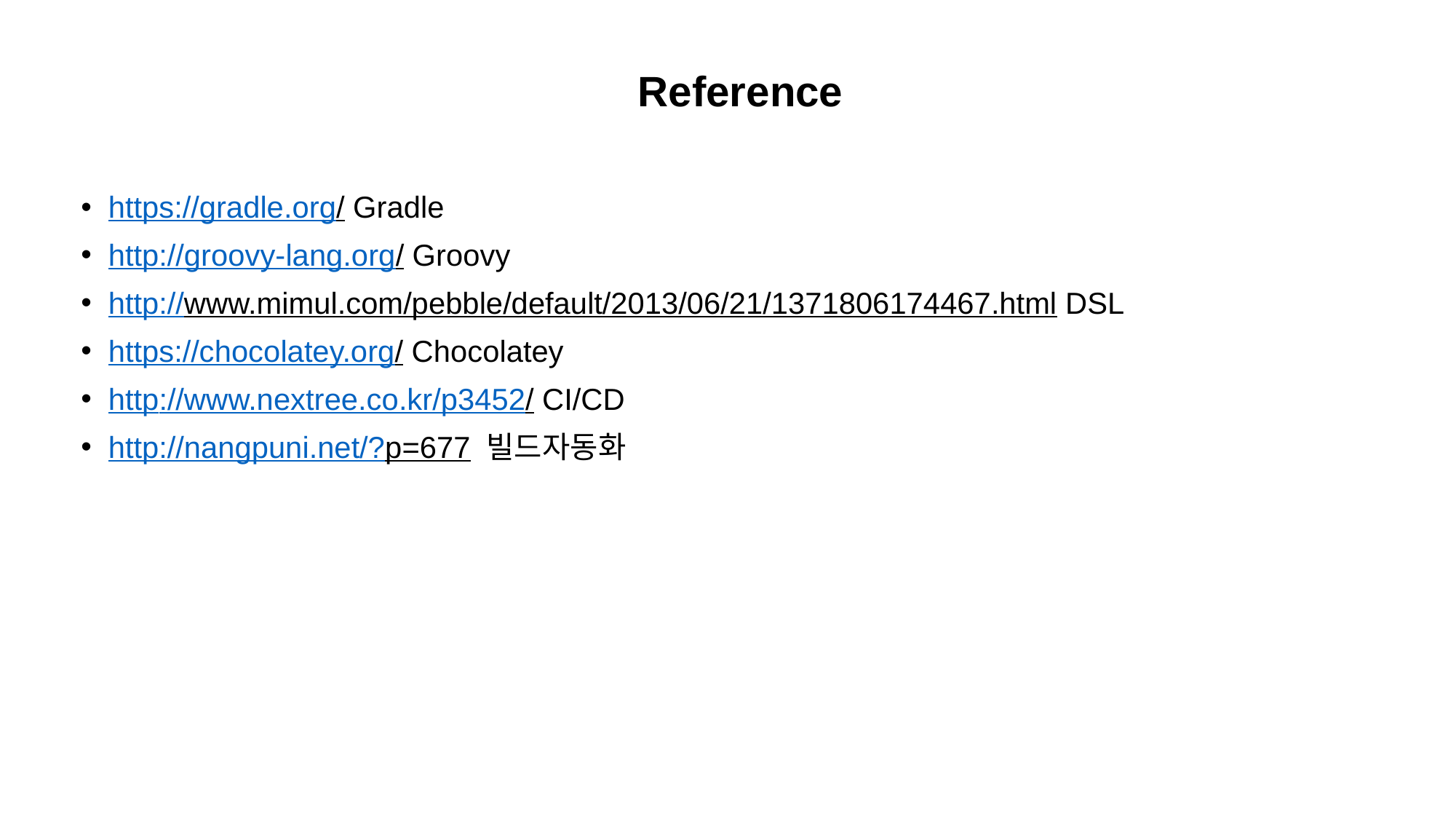

Reference

https://gradle.org/ Gradle
http://groovy-lang.org/ Groovy
http://www.mimul.com/pebble/default/2013/06/21/1371806174467.html DSL
https://chocolatey.org/ Chocolatey
http://www.nextree.co.kr/p3452/ CI/CD
http://nangpuni.net/?p=677 빌드자동화